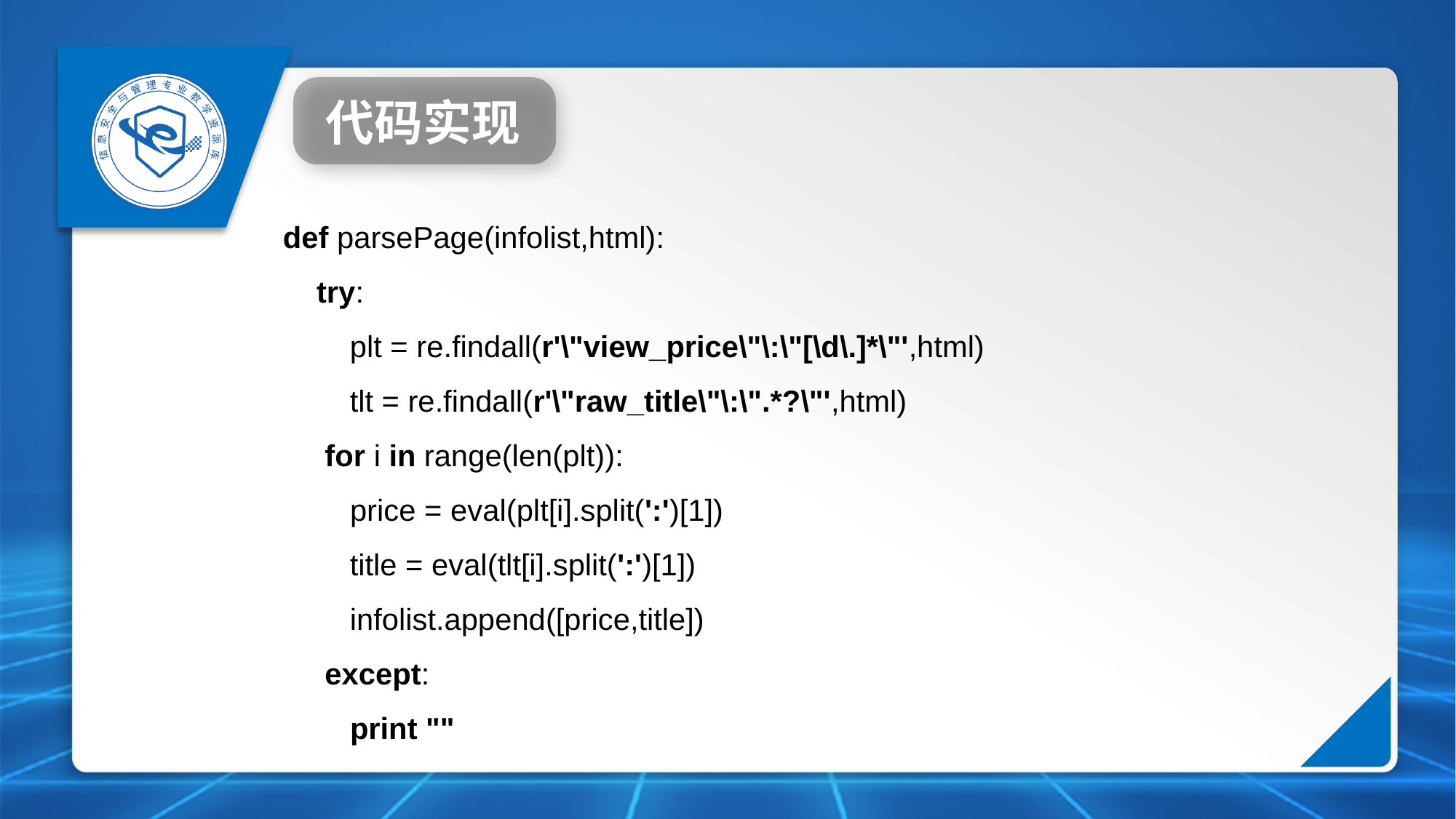

代码实现
def parsePage(infolist,html):
    try:
        plt = re.findall(r'\"view_price\"\:\"[\d\.]*\"',html)
        tlt = re.findall(r'\"raw_title\"\:\".*?\"',html)
     for i in range(len(plt)):
        price = eval(plt[i].split(':')[1])
        title = eval(tlt[i].split(':')[1])
        infolist.append([price,title])
     except:
        print ""